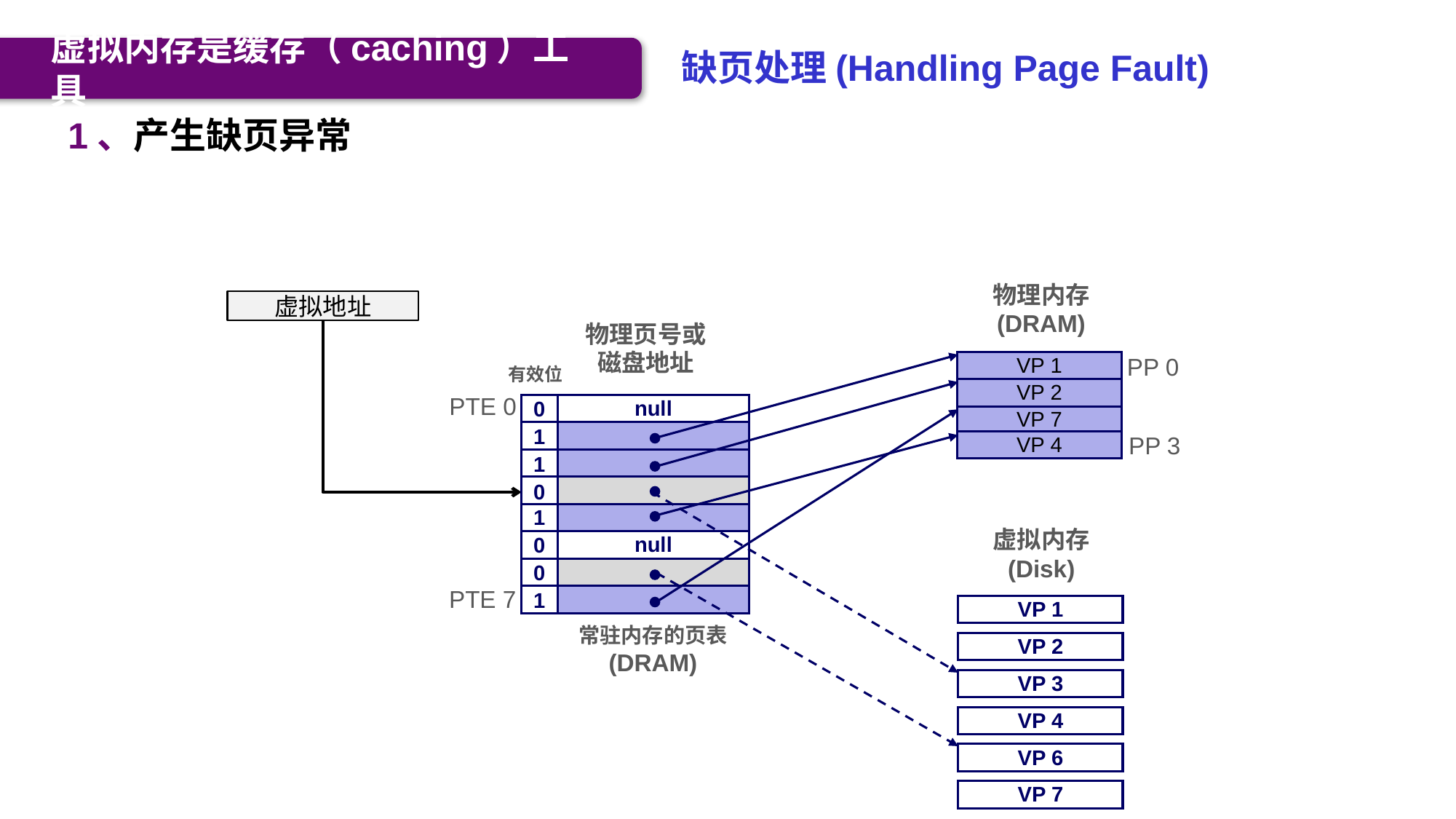

缺页处理(Handling Page Fault)

虚拟内存是缓存（caching）工具
1、产生缺页异常

物理内存
(DRAM)
虚拟地址
物理页号或
磁盘地址
PP 0
VP 1

有效位
VP 2

PTE 0
0

null
VP 7

1

PP 3
VP 4

1

0

1

虚拟内存
(Disk)
0

null
0

PTE 7
1

VP 1

常驻内存的页表
(DRAM)
VP 2
VP 3
VP 4
VP 6
VP 7